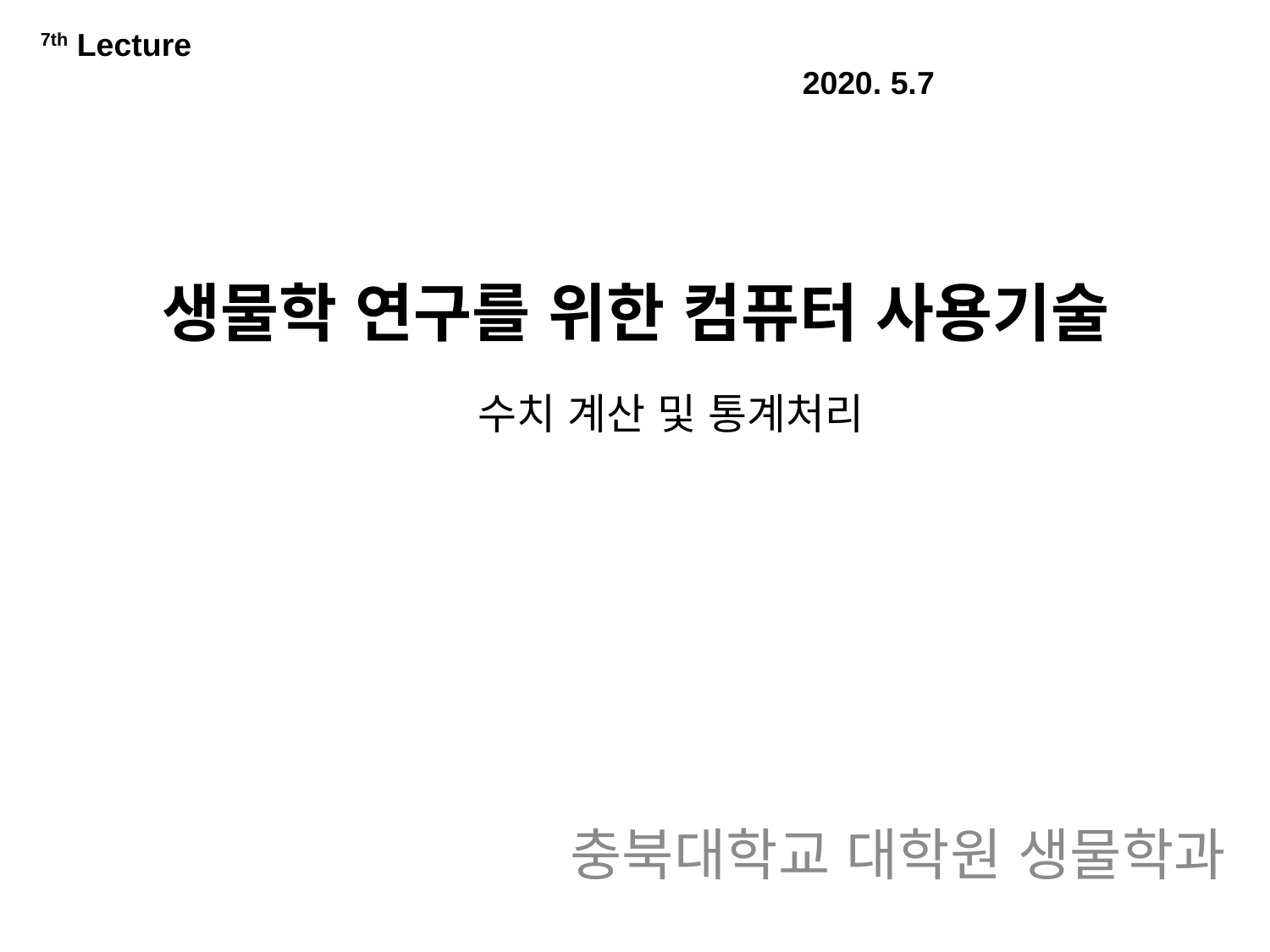

7th Lecture														2020. 5.7
# 생물학 연구를 위한 컴퓨터 사용기술
수치 계산 및 통계처리
충북대학교 대학원 생물학과